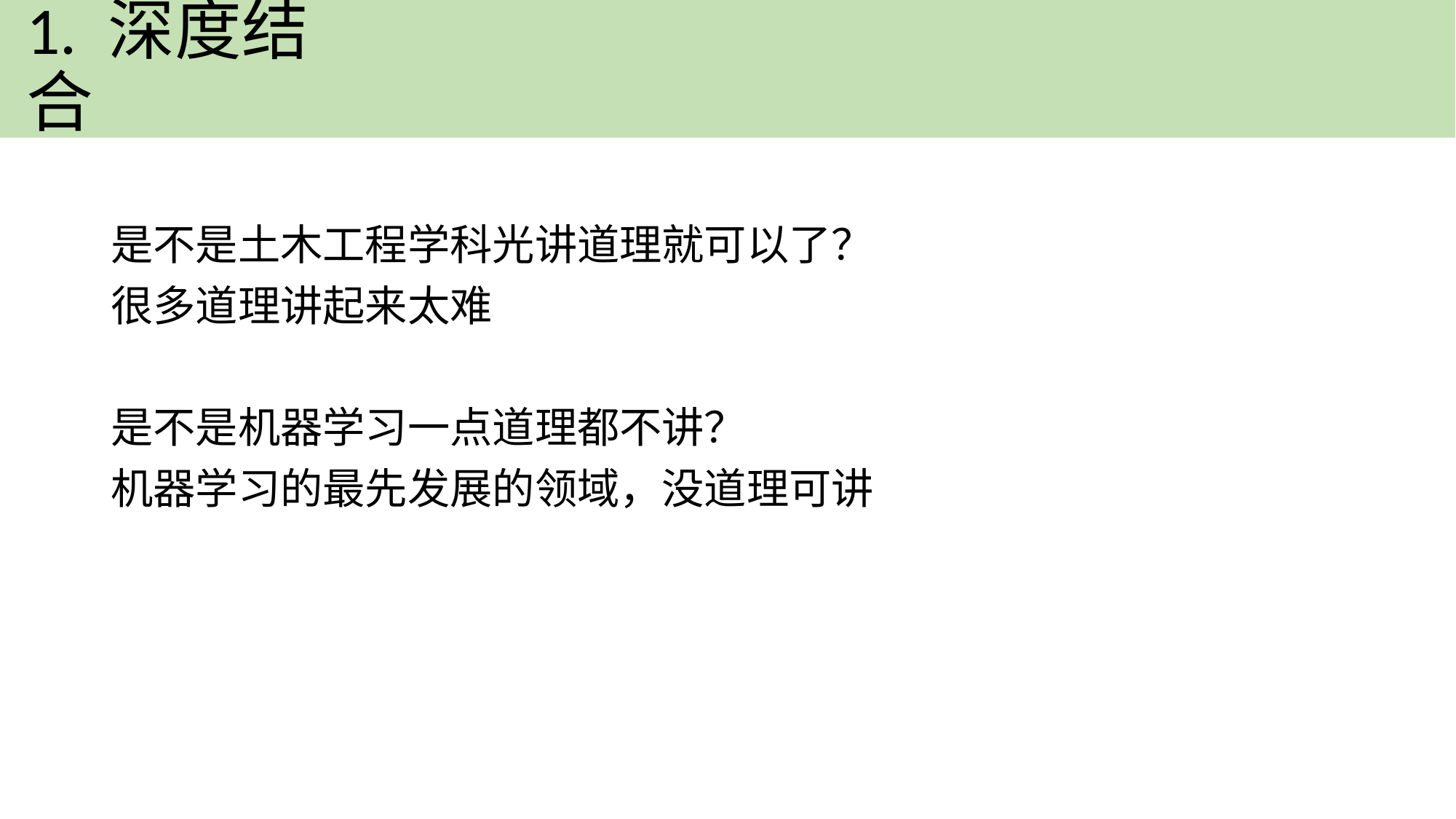

# 1. 深度结合
是不是土木工程学科光讲道理就可以了？
很多道理讲起来太难

是不是机器学习一点道理都不讲？
机器学习的最先发展的领域，没道理可讲